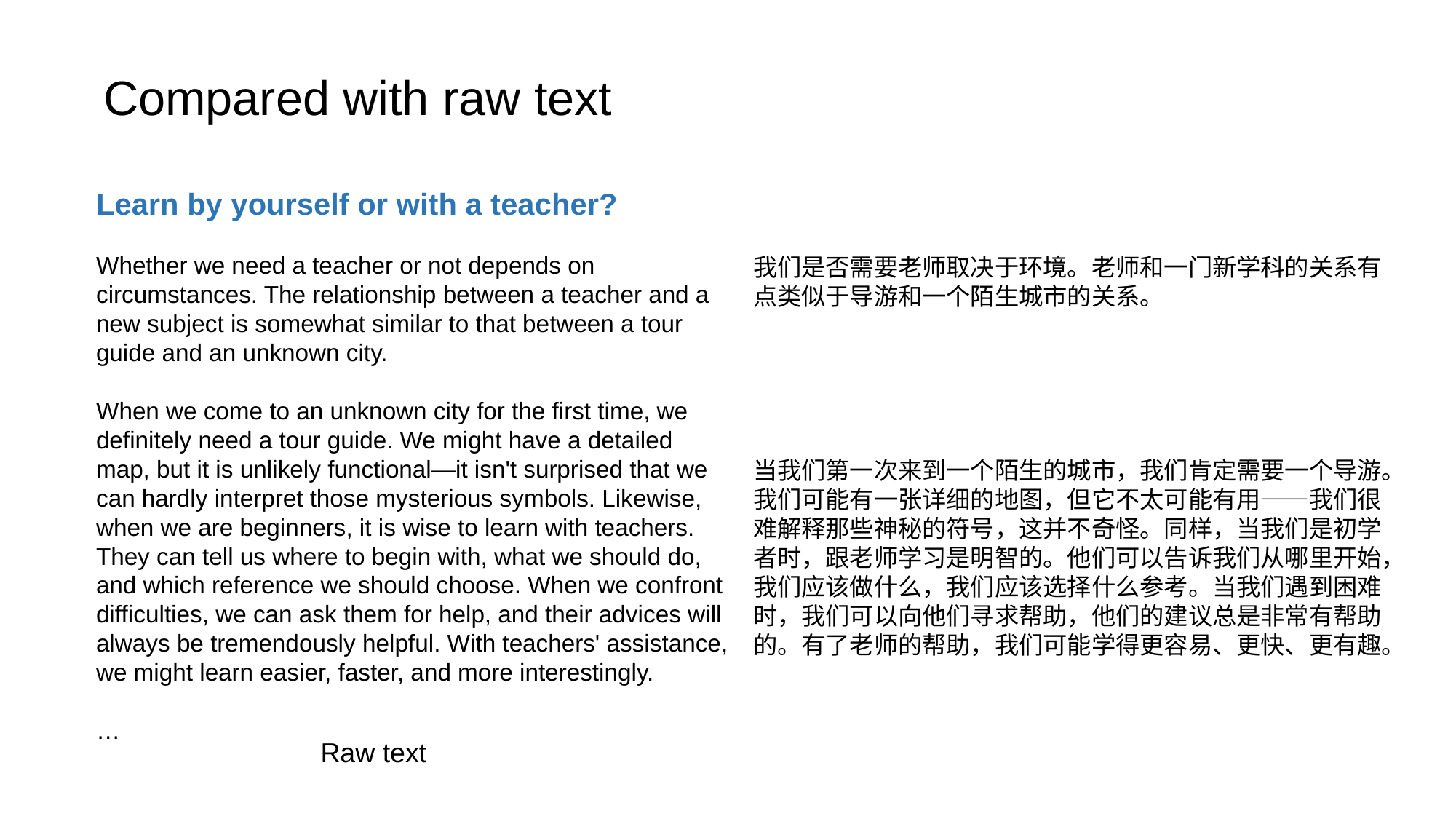

# Compared with raw text
Learn by yourself or with a teacher?

Whether we need a teacher or not depends on circumstances. The relationship between a teacher and a new subject is somewhat similar to that between a tour guide and an unknown city.

When we come to an unknown city for the first time, we definitely need a tour guide. We might have a detailed map, but it is unlikely functional—it isn't surprised that we can hardly interpret those mysterious symbols. Likewise, when we are beginners, it is wise to learn with teachers. They can tell us where to begin with, what we should do, and which reference we should choose. When we confront difficulties, we can ask them for help, and their advices will always be tremendously helpful. With teachers' assistance, we might learn easier, faster, and more interestingly.

…
我们是否需要老师取决于环境。老师和一门新学科的关系有点类似于导游和一个陌生城市的关系。

当我们第一次来到一个陌生的城市，我们肯定需要一个导游。我们可能有一张详细的地图，但它不太可能有用——我们很难解释那些神秘的符号，这并不奇怪。同样，当我们是初学者时，跟老师学习是明智的。他们可以告诉我们从哪里开始，我们应该做什么，我们应该选择什么参考。当我们遇到困难时，我们可以向他们寻求帮助，他们的建议总是非常有帮助的。有了老师的帮助，我们可能学得更容易、更快、更有趣。
Raw text